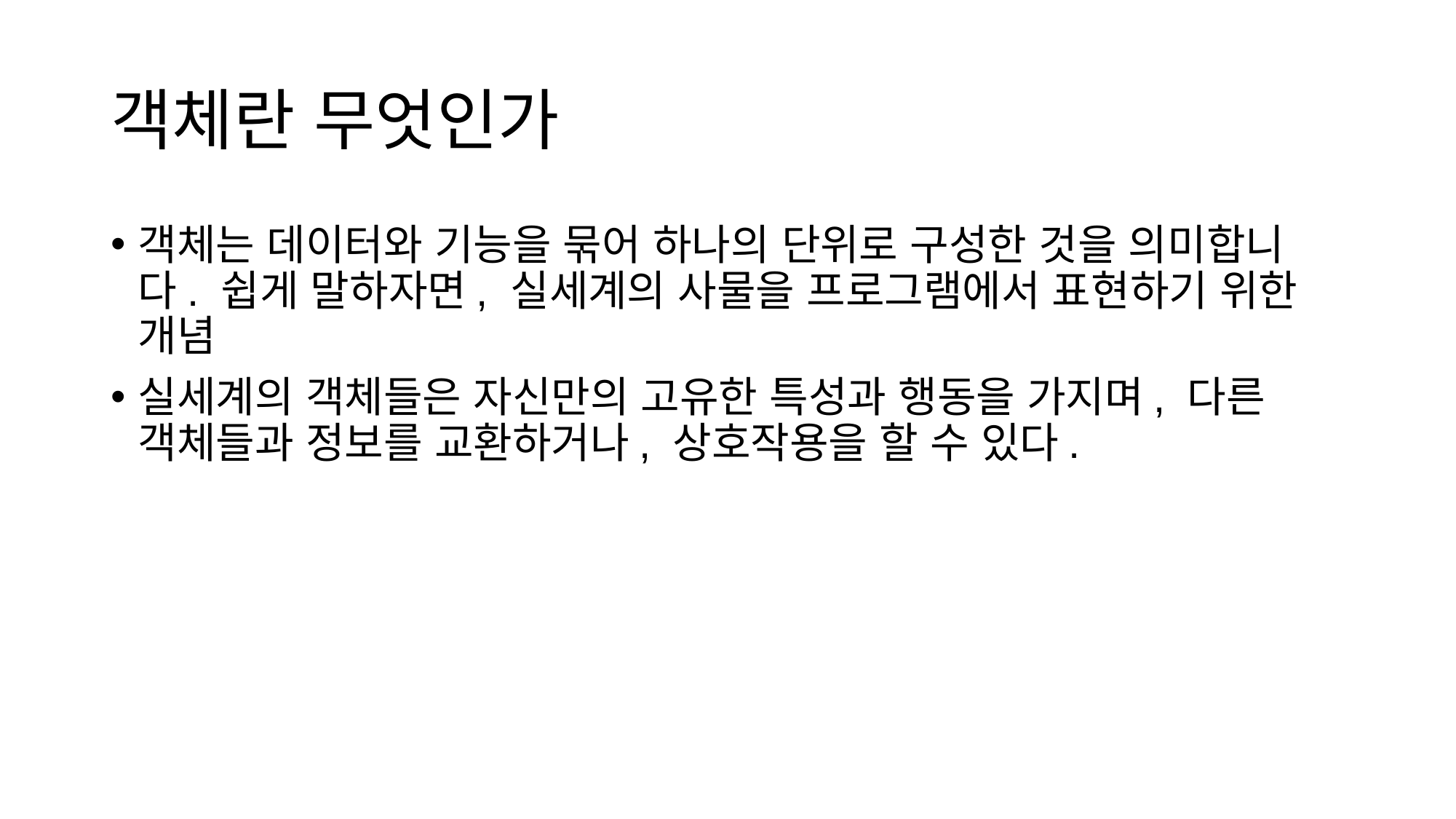

# 객체란 무엇인가
객체는 데이터와 기능을 묶어 하나의 단위로 구성한 것을 의미합니다. 쉽게 말하자면, 실세계의 사물을 프로그램에서 표현하기 위한 개념
실세계의 객체들은 자신만의 고유한 특성과 행동을 가지며, 다른 객체들과 정보를 교환하거나, 상호작용을 할 수 있다.